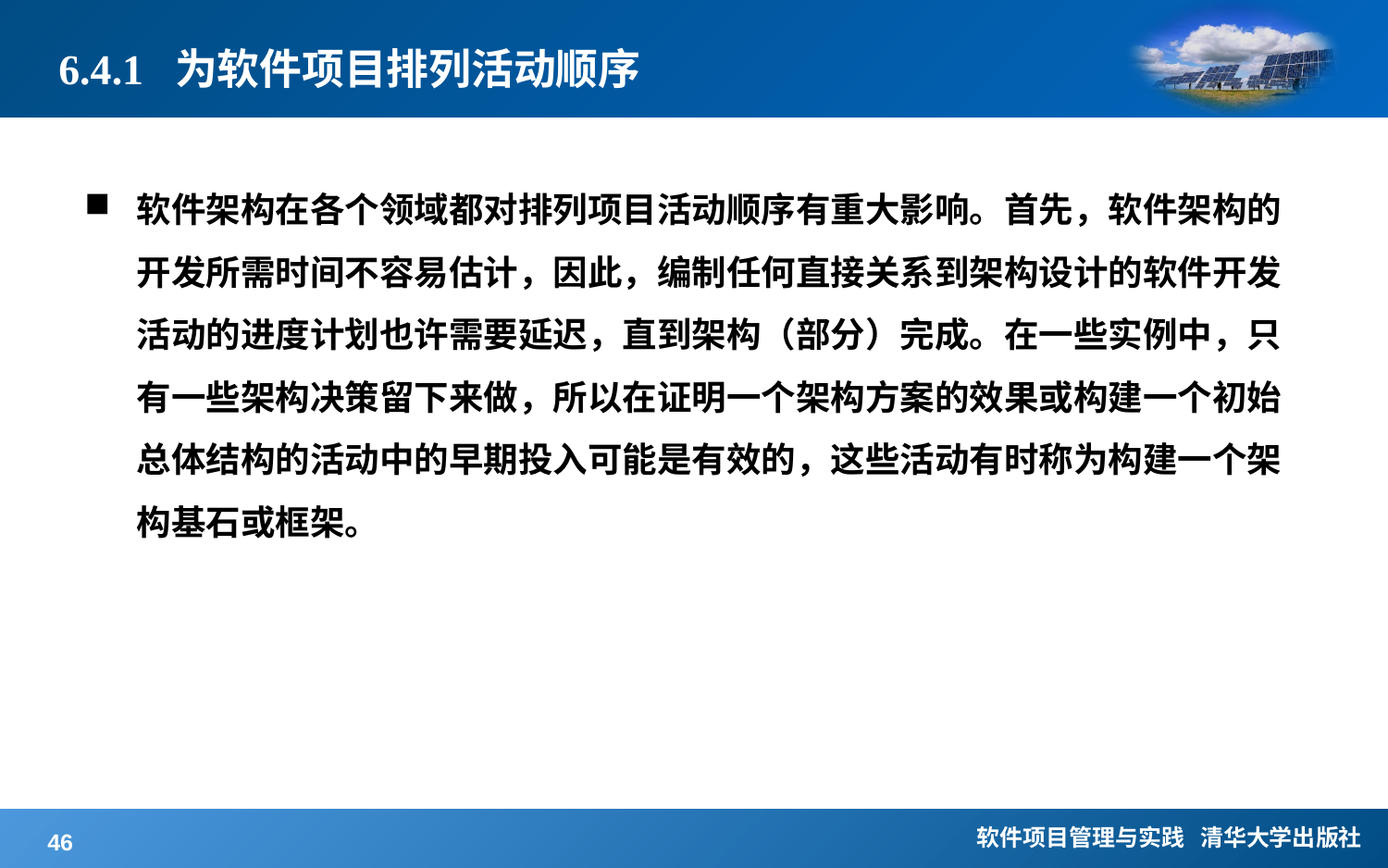

# 6.4.1  为软件项目排列活动顺序
软件架构在各个领域都对排列项目活动顺序有重大影响。首先，软件架构的开发所需时间不容易估计，因此，编制任何直接关系到架构设计的软件开发活动的进度计划也许需要延迟，直到架构（部分）完成。在一些实例中，只有一些架构决策留下来做，所以在证明一个架构方案的效果或构建一个初始总体结构的活动中的早期投入可能是有效的，这些活动有时称为构建一个架构基石或框架。